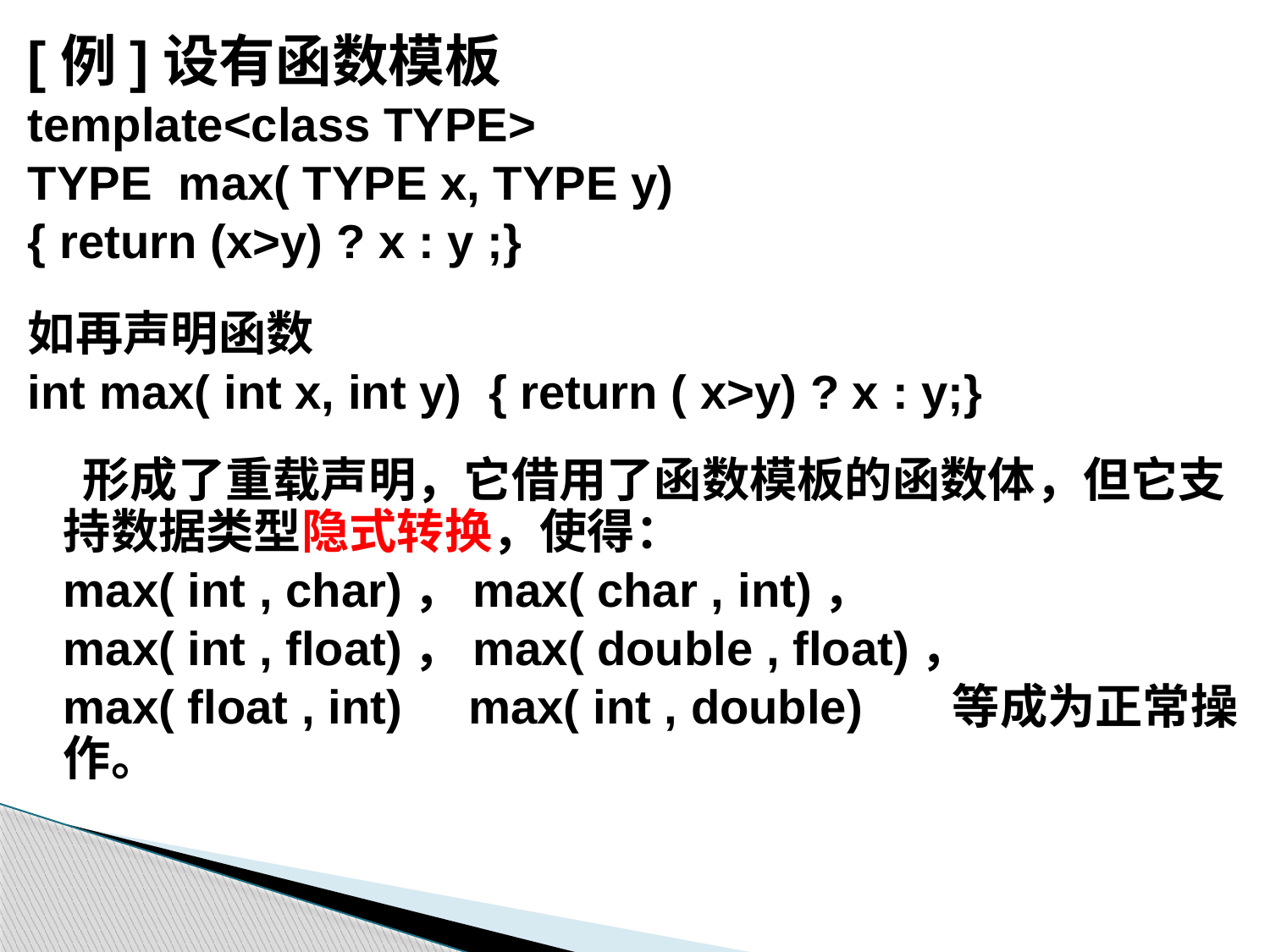

[例]设有函数模板
template<class TYPE>
TYPE  max( TYPE x, TYPE y)
{ return (x>y) ? x : y ;}

如再声明函数
int max( int x, int y)  { return ( x>y) ? x : y;}

    形成了重载声明，它借用了函数模板的函数体，但它支持数据类型隐式转换，使得：
	max( int , char)，max( char , int)，
	max( int , float)，max( double , float)，
	max( float , int)     max( int , double)	等成为正常操作。